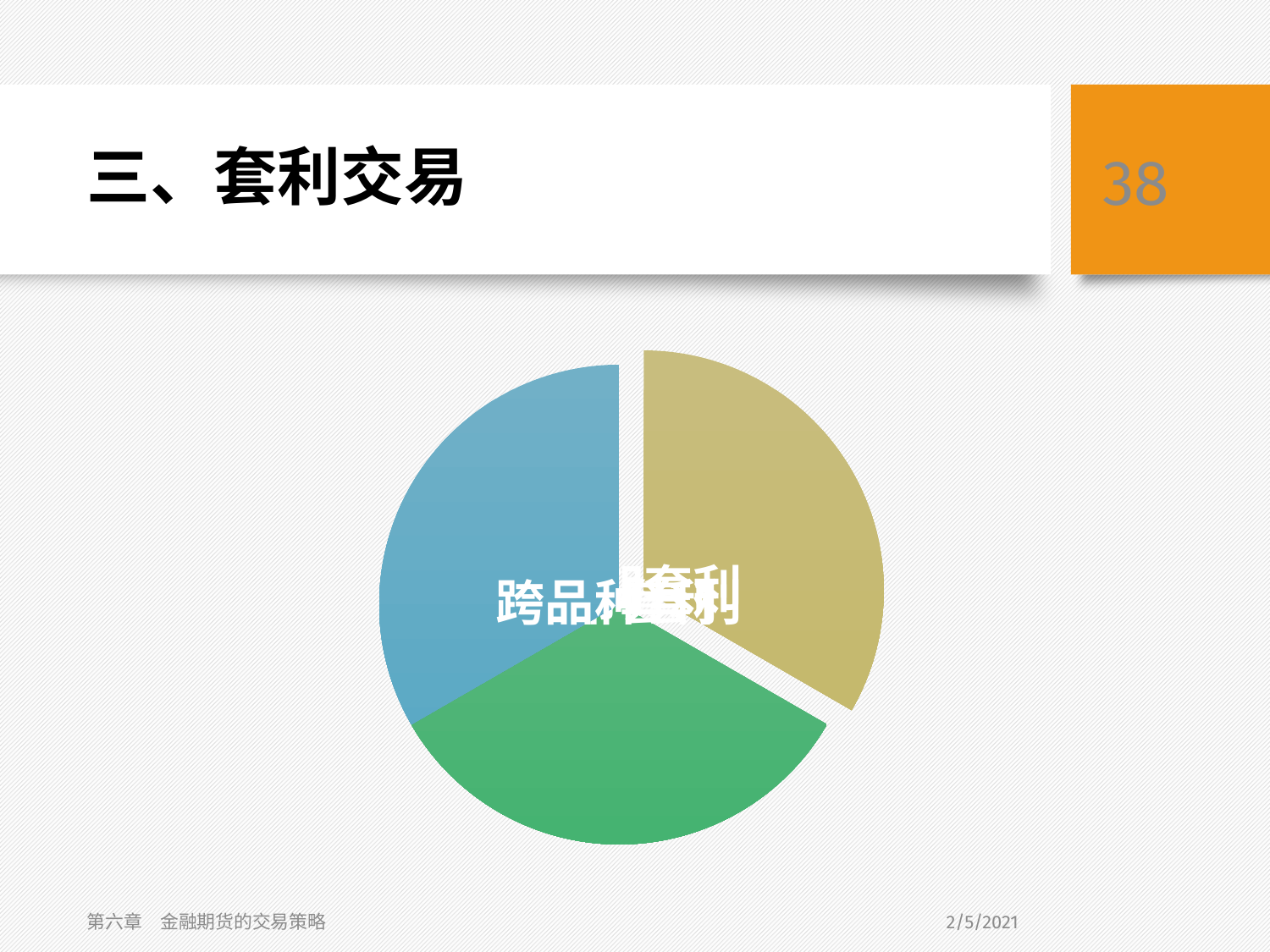

# 三、套利交易
38
跨期套利
跨市套利
跨品种套利
2/5/2021
第六章　金融期货的交易策略